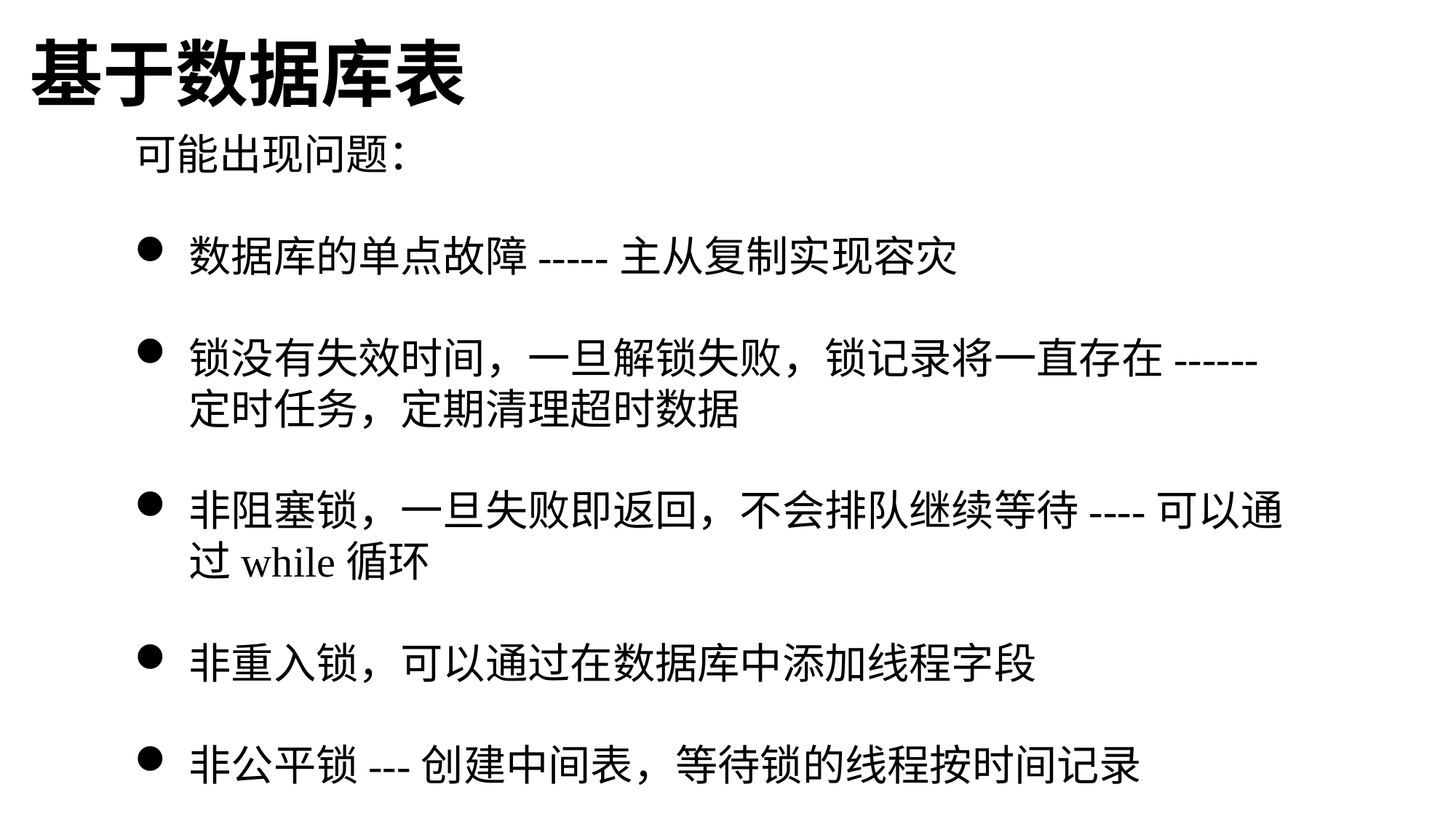

基于数据库表
可能出现问题：

数据库的单点故障-----主从复制实现容灾

锁没有失效时间，一旦解锁失败，锁记录将一直存在------定时任务，定期清理超时数据

非阻塞锁，一旦失败即返回，不会排队继续等待----可以通过while循环

非重入锁，可以通过在数据库中添加线程字段

非公平锁---创建中间表，等待锁的线程按时间记录